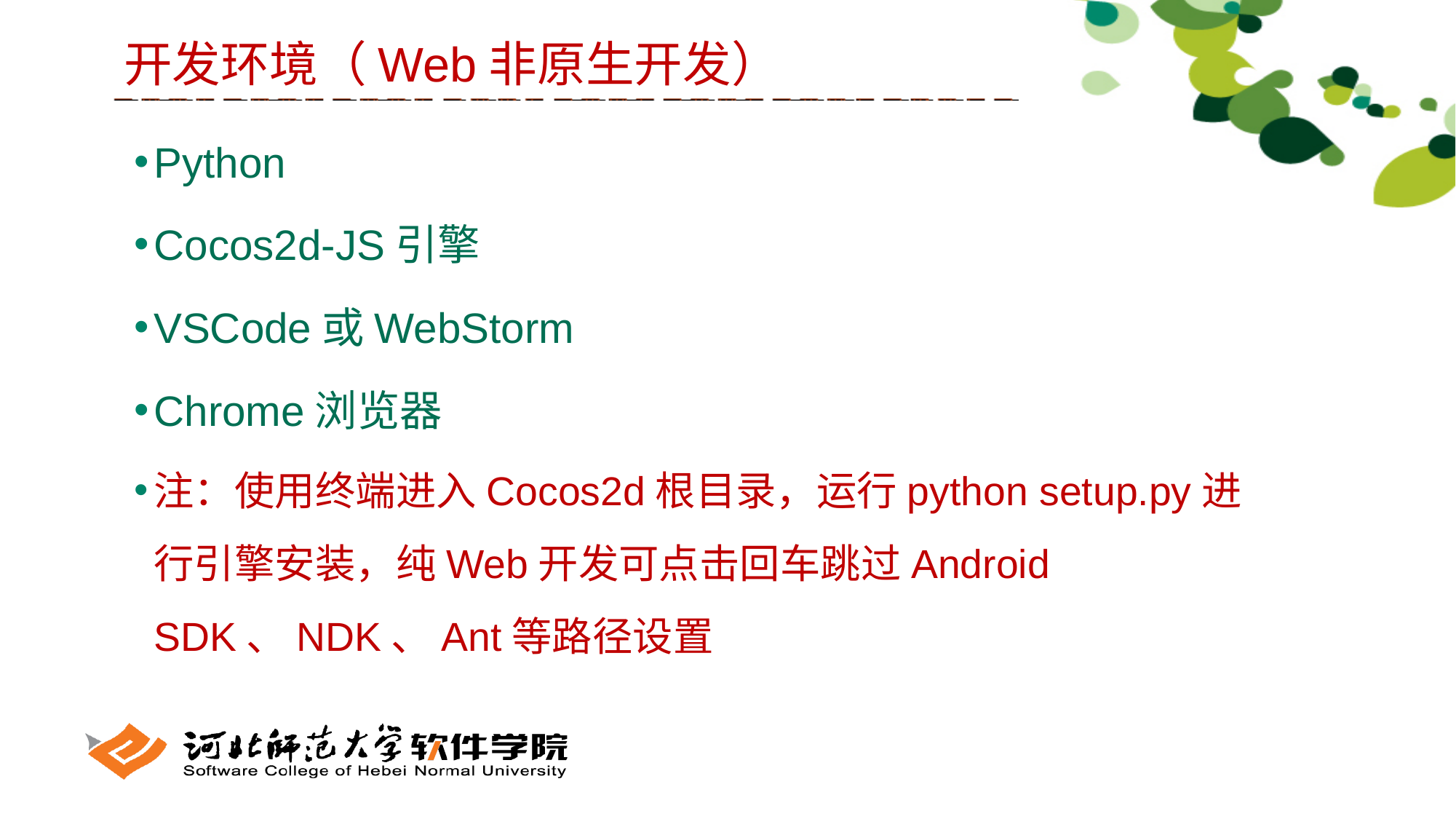

开发环境（Web非原生开发）
Python
Cocos2d-JS引擎
VSCode或WebStorm
Chrome浏览器
注：使用终端进入Cocos2d根目录，运行python setup.py进行引擎安装，纯Web开发可点击回车跳过Android SDK、NDK、Ant等路径设置